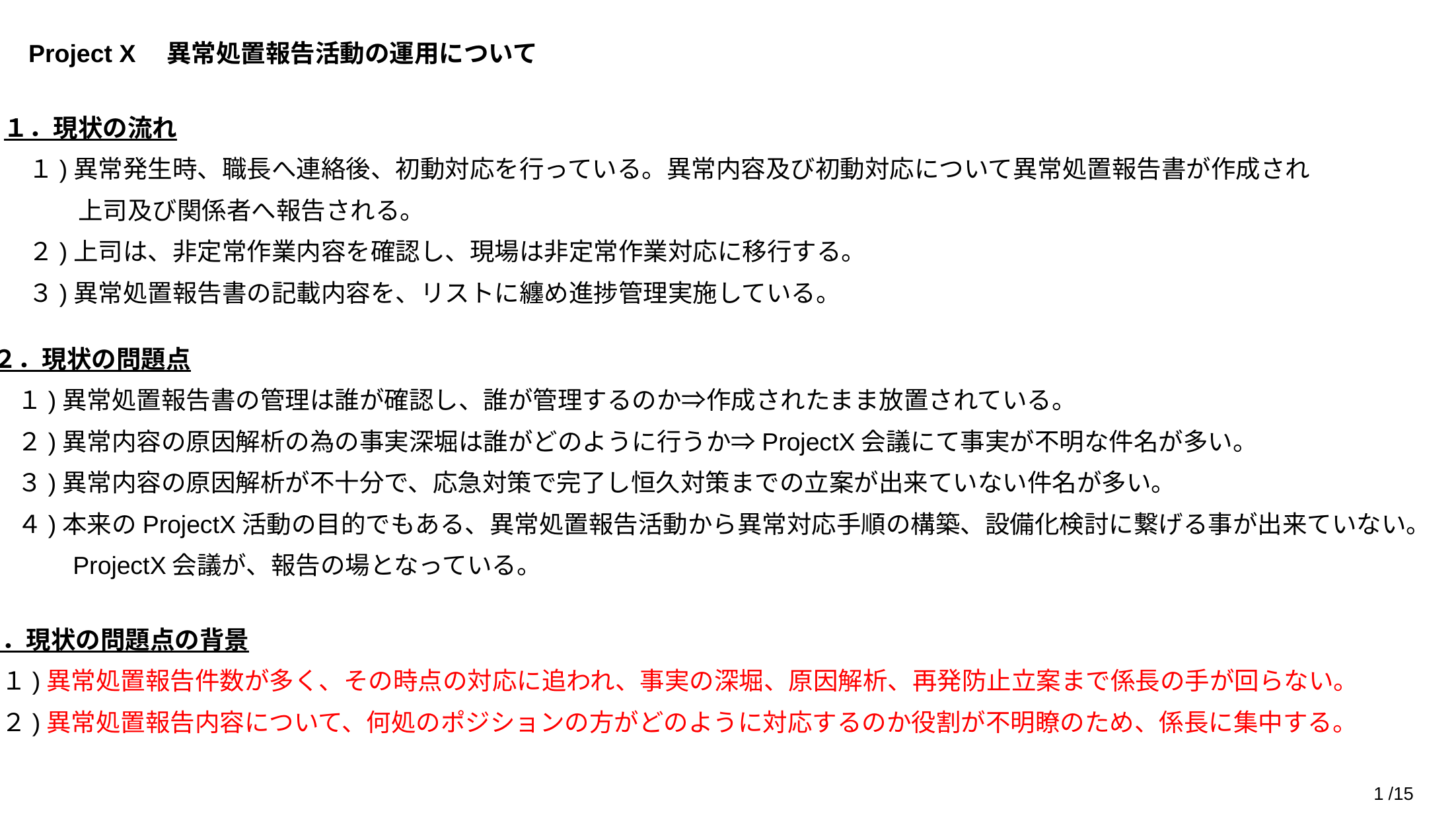

Project X　異常処置報告活動の運用について
１．現状の流れ
　１)異常発生時、職長へ連絡後、初動対応を行っている。異常内容及び初動対応について異常処置報告書が作成され
　　　上司及び関係者へ報告される。
　２)上司は、非定常作業内容を確認し、現場は非定常作業対応に移行する。
　３)異常処置報告書の記載内容を、リストに纏め進捗管理実施している。
２．現状の問題点
　１)異常処置報告書の管理は誰が確認し、誰が管理するのか⇒作成されたまま放置されている。
　２)異常内容の原因解析の為の事実深堀は誰がどのように行うか⇒ProjectX会議にて事実が不明な件名が多い。
　３)異常内容の原因解析が不十分で、応急対策で完了し恒久対策までの立案が出来ていない件名が多い。
　４)本来のProjectX活動の目的でもある、異常処置報告活動から異常対応手順の構築、設備化検討に繋げる事が出来ていない。
　　　ProjectX会議が、報告の場となっている。
３．現状の問題点の背景
　１)異常処置報告件数が多く、その時点の対応に追われ、事実の深堀、原因解析、再発防止立案まで係長の手が回らない。
　２)異常処置報告内容について、何処のポジションの方がどのように対応するのか役割が不明瞭のため、係長に集中する。

1
/15